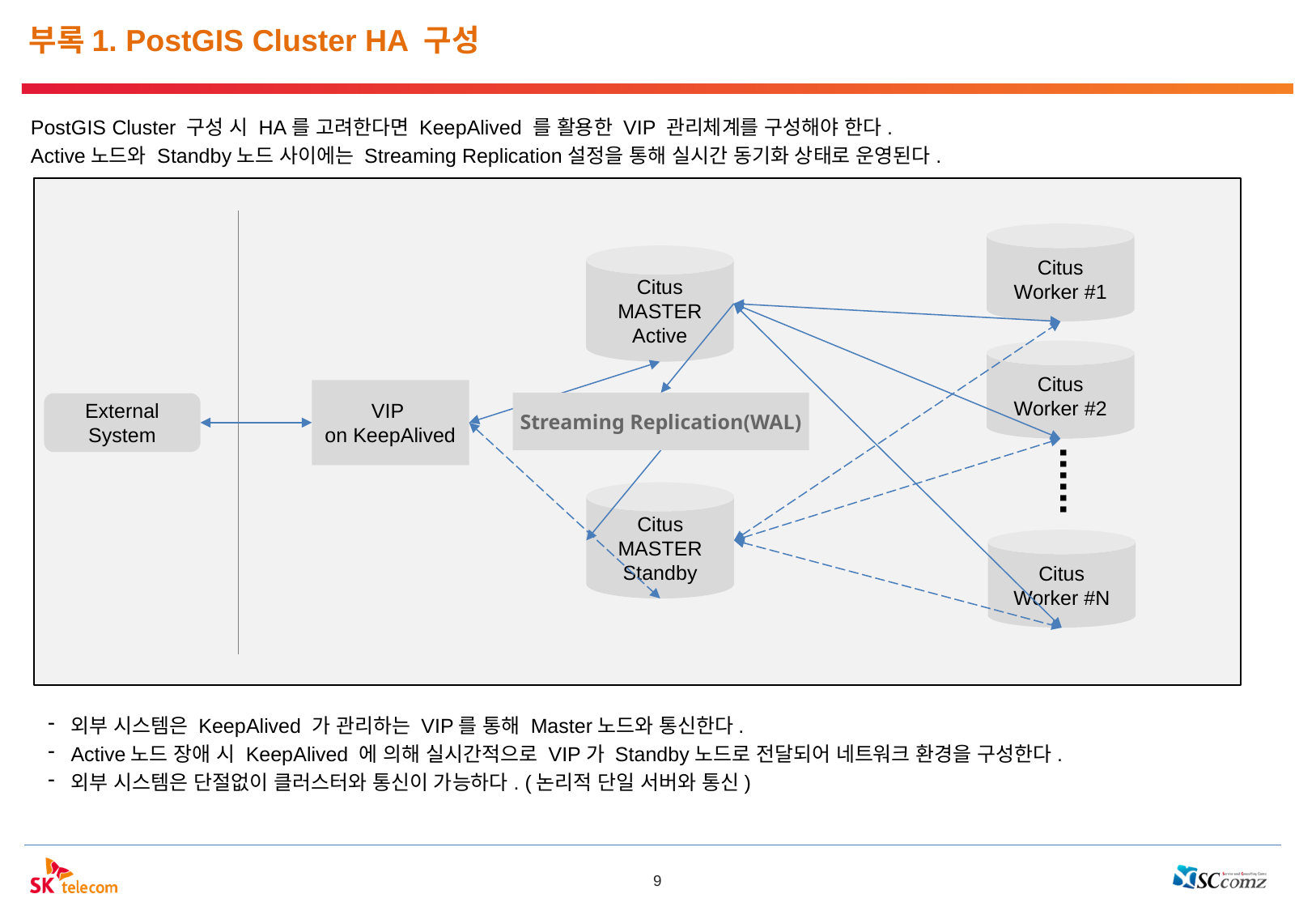

부록1. PostGIS Cluster HA 구성
PostGIS Cluster 구성 시 HA를 고려한다면 KeepAlived 를 활용한 VIP 관리체계를 구성해야 한다.
Active노드와 Standby노드 사이에는 Streaming Replication설정을 통해 실시간 동기화 상태로 운영된다.

Citus
Worker #1
Citus
MASTER
Active
Citus
Worker #2
VIP
on KeepAlived
Streaming Replication(WAL)
External System
......
Citus
MASTER
Standby
Citus
Worker #N
외부 시스템은 KeepAlived 가 관리하는 VIP를 통해 Master노드와 통신한다.
Active노드 장애 시 KeepAlived 에 의해 실시간적으로 VIP가 Standby노드로 전달되어 네트워크 환경을 구성한다.
외부 시스템은 단절없이 클러스터와 통신이 가능하다. (논리적 단일 서버와 통신)